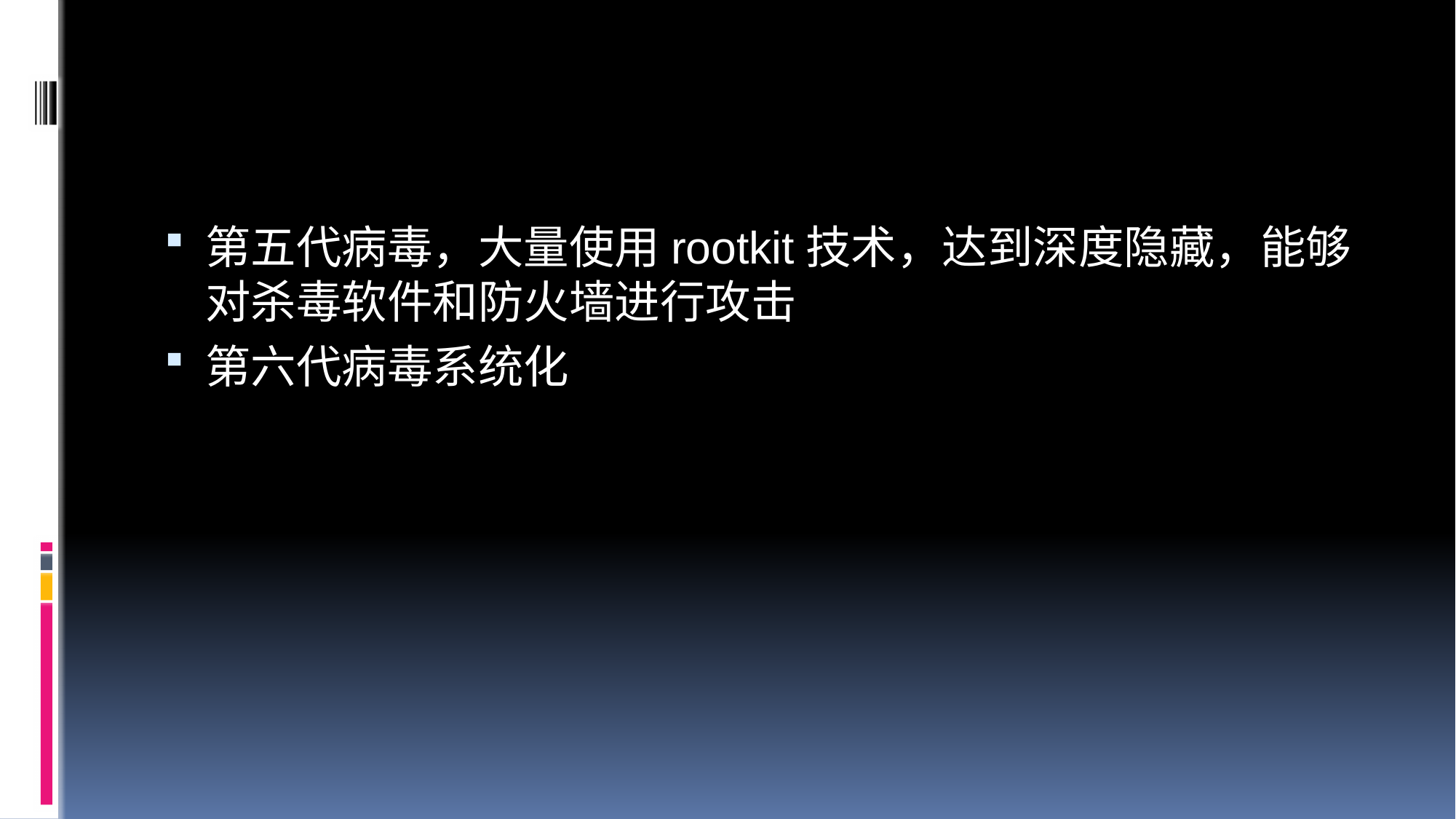

#
第五代病毒，大量使用rootkit技术，达到深度隐藏，能够对杀毒软件和防火墙进行攻击
第六代病毒系统化